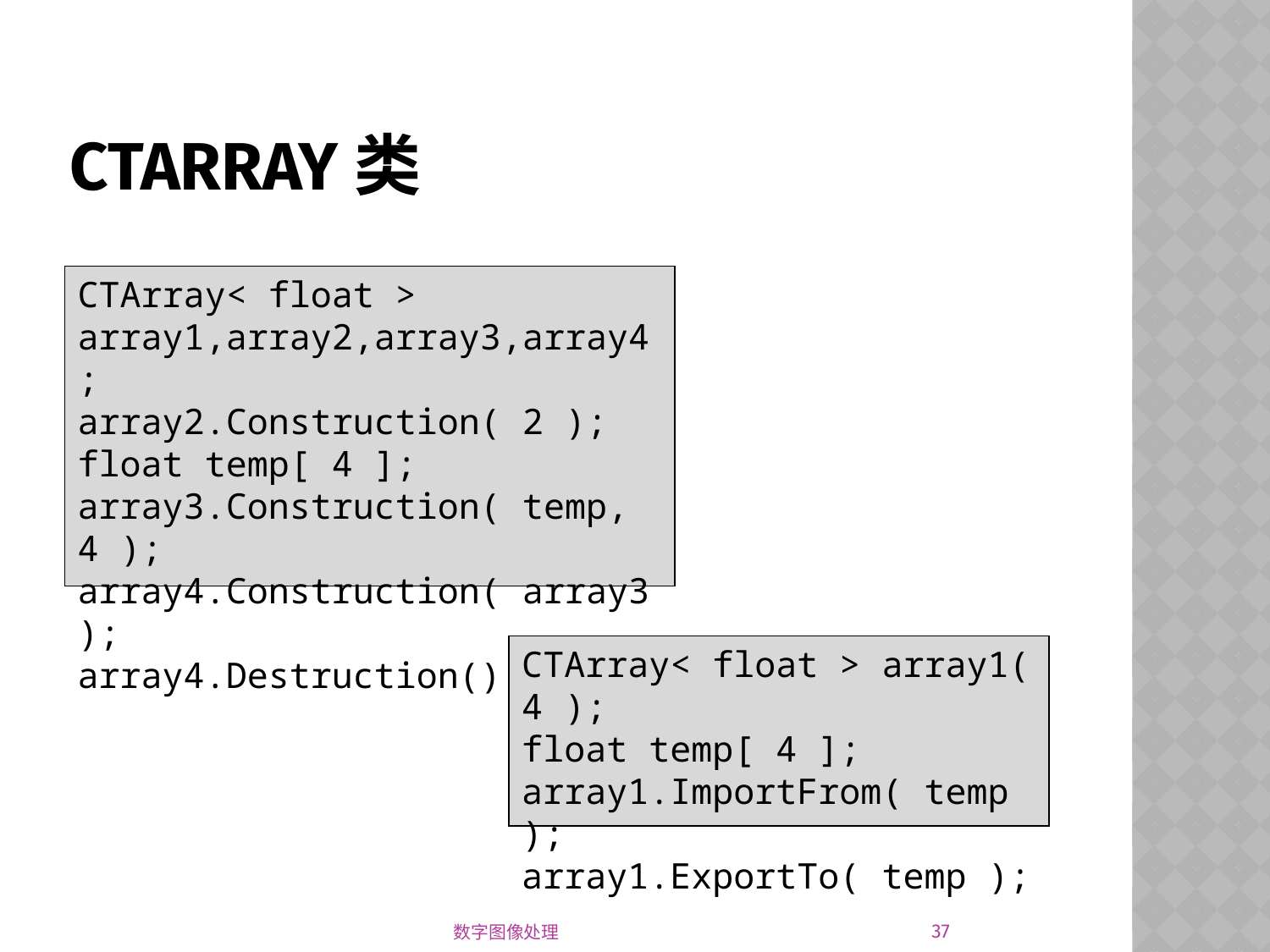

# CTArray类
CTArray< float > array1,array2,array3,array4;
array2.Construction( 2 );
float temp[ 4 ];
array3.Construction( temp, 4 );
array4.Construction( array3 );
array4.Destruction();
CTArray< float > array1( 4 );
float temp[ 4 ];
array1.ImportFrom( temp );
array1.ExportTo( temp );
37
数字图像处理